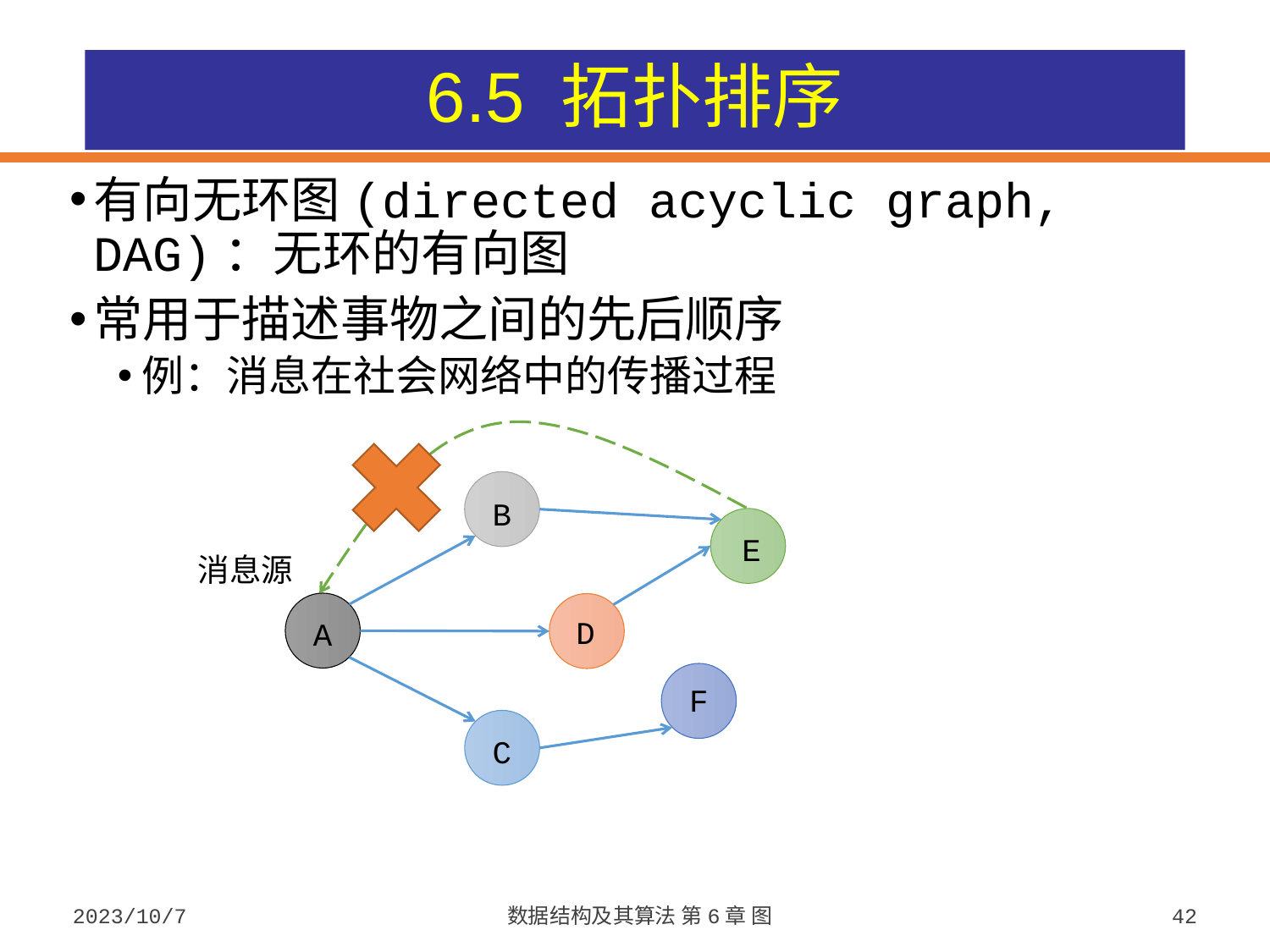

# 6.5 拓扑排序
有向无环图(directed acyclic graph, DAG)：无环的有向图
常用于描述事物之间的先后顺序
例：消息在社会网络中的传播过程

B

E
消息源

D
A

F

C
2023/10/7
数据结构及其算法 第6章 图
42